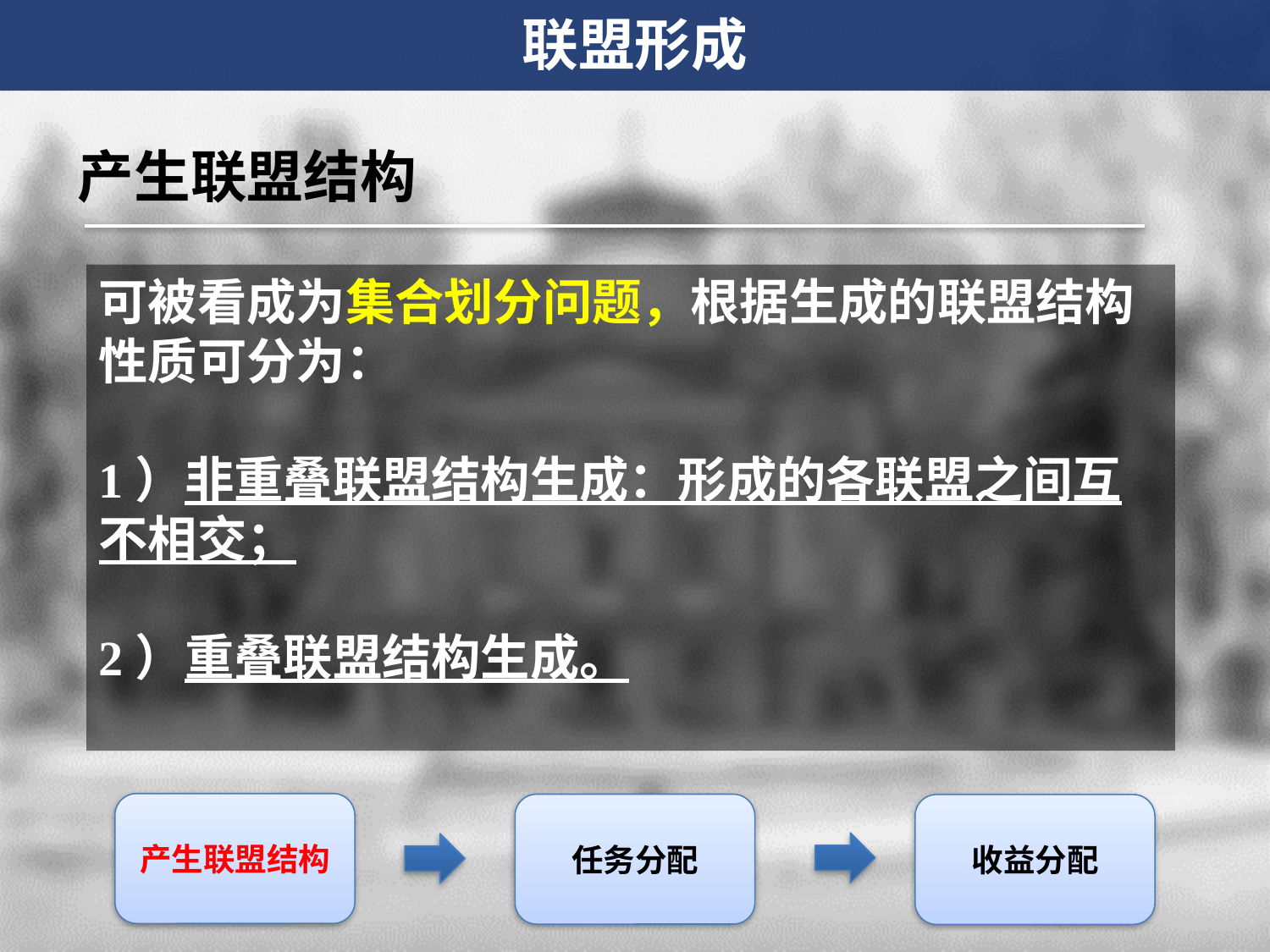

联盟形成
产生联盟结构
可被看成为集合划分问题，根据生成的联盟结构性质可分为：

1）非重叠联盟结构生成：形成的各联盟之间互不相交；

2）重叠联盟结构生成。

产生联盟结构
任务分配
收益分配